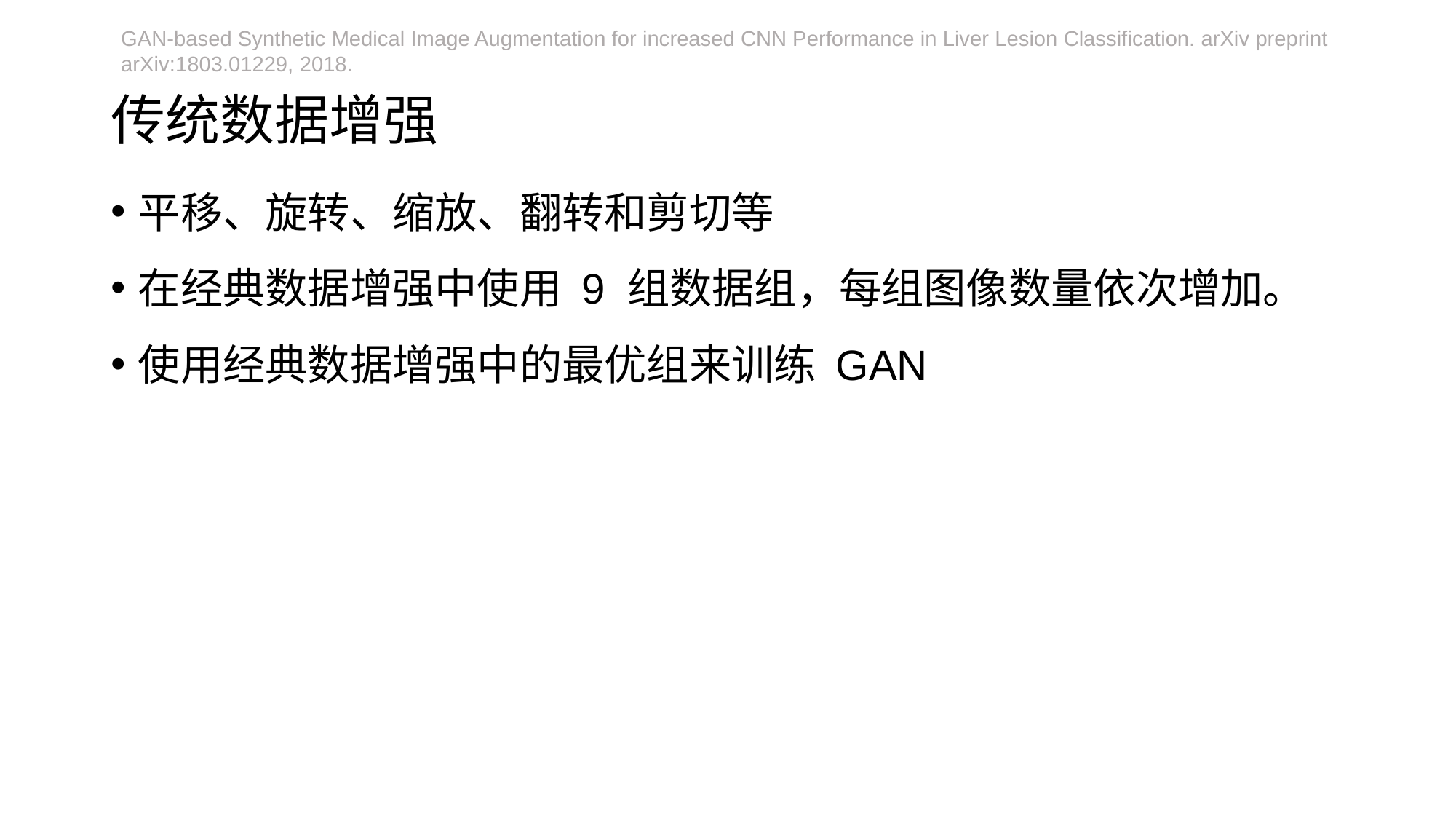

GAN-based Synthetic Medical Image Augmentation for increased CNN Performance in Liver Lesion Classification. arXiv preprint arXiv:1803.01229, 2018.
# 传统数据增强
平移、旋转、缩放、翻转和剪切等
在经典数据增强中使用 9 组数据组，每组图像数量依次增加。
使用经典数据增强中的最优组来训练 GAN